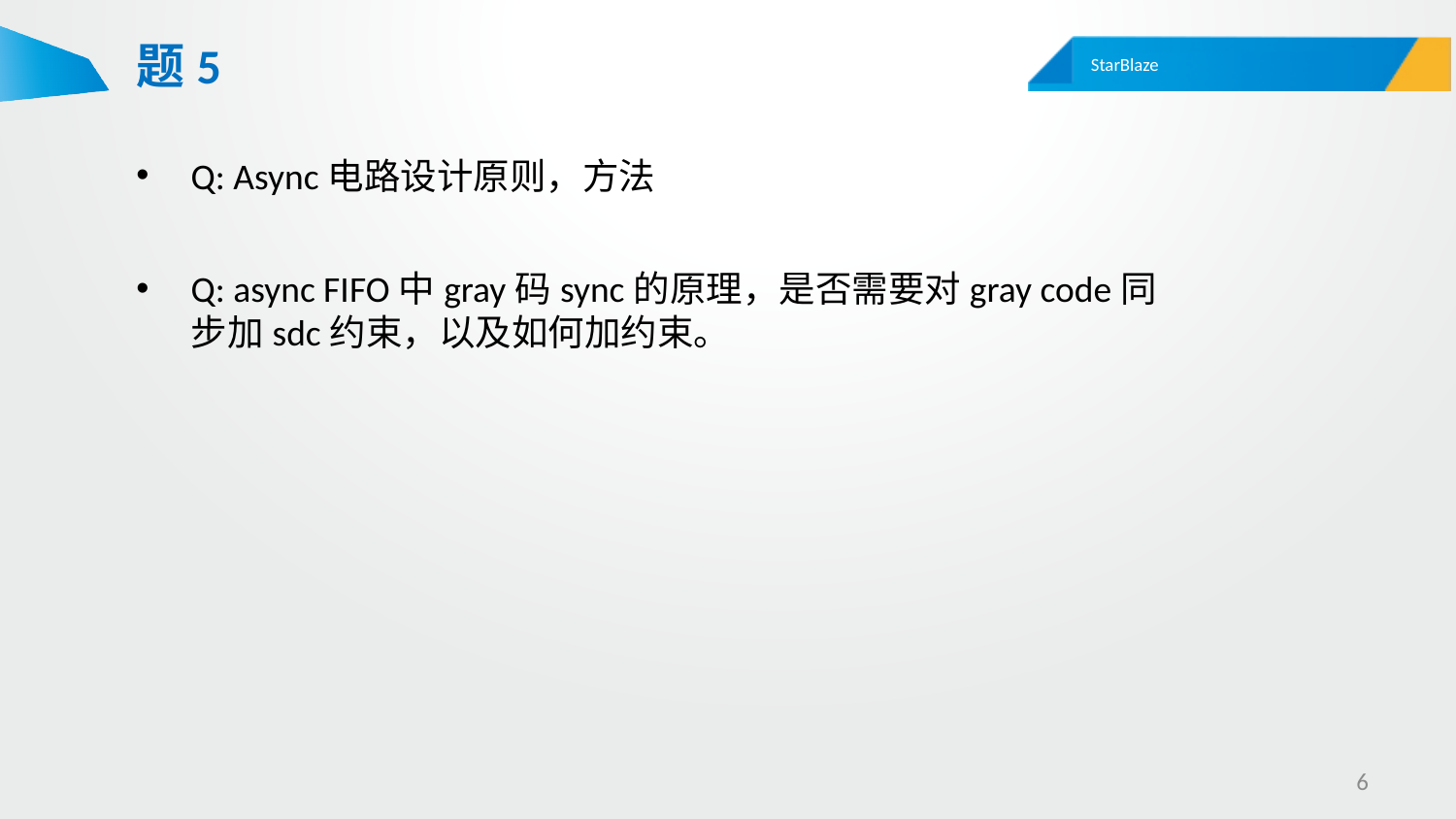

# 题5
Q: Async电路设计原则，方法
Q: async FIFO中gray码sync的原理，是否需要对gray code同步加sdc约束，以及如何加约束。

6